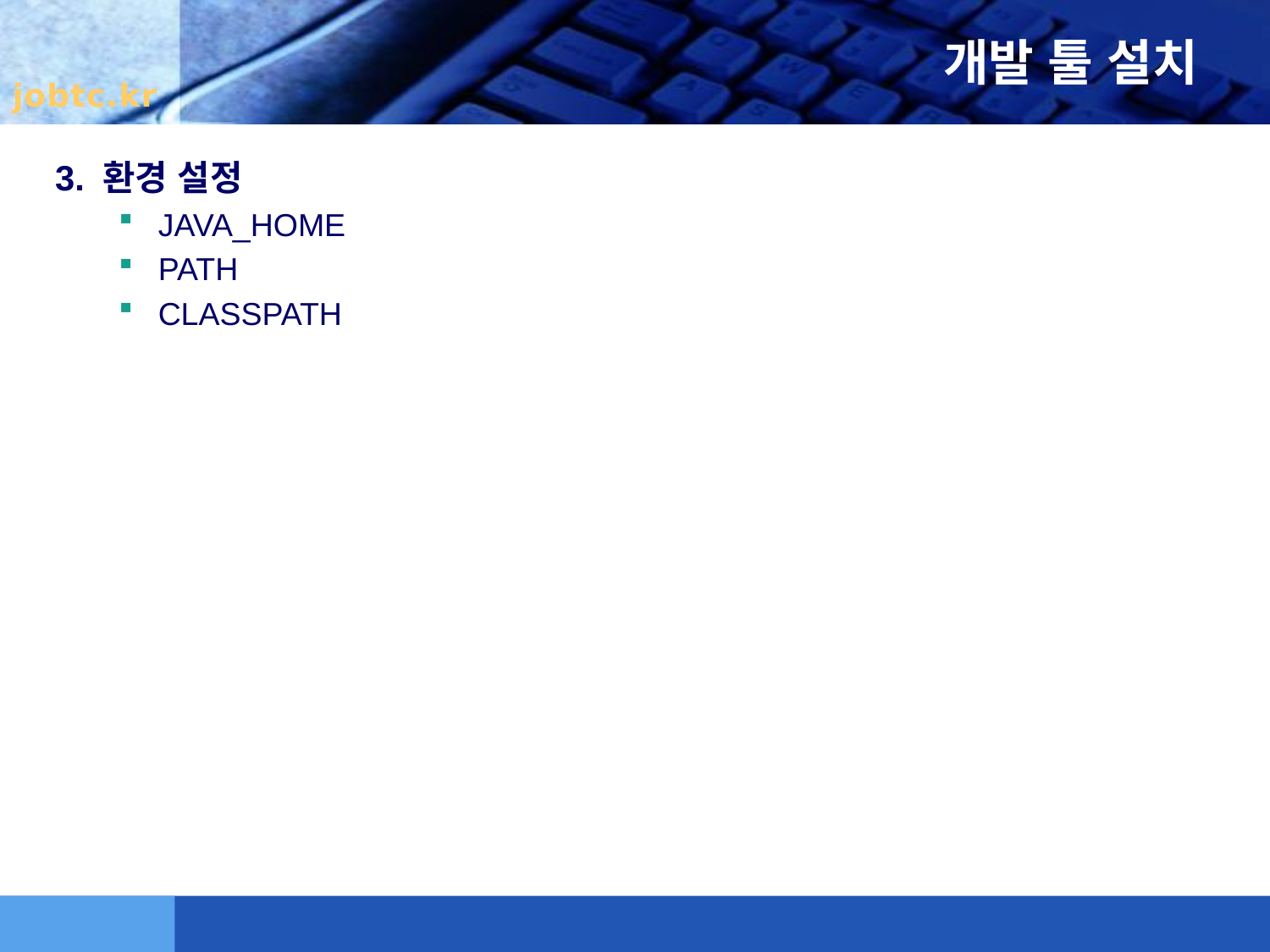

# 개발 툴 설치
3. 환경 설정
JAVA_HOME
PATH
CLASSPATH